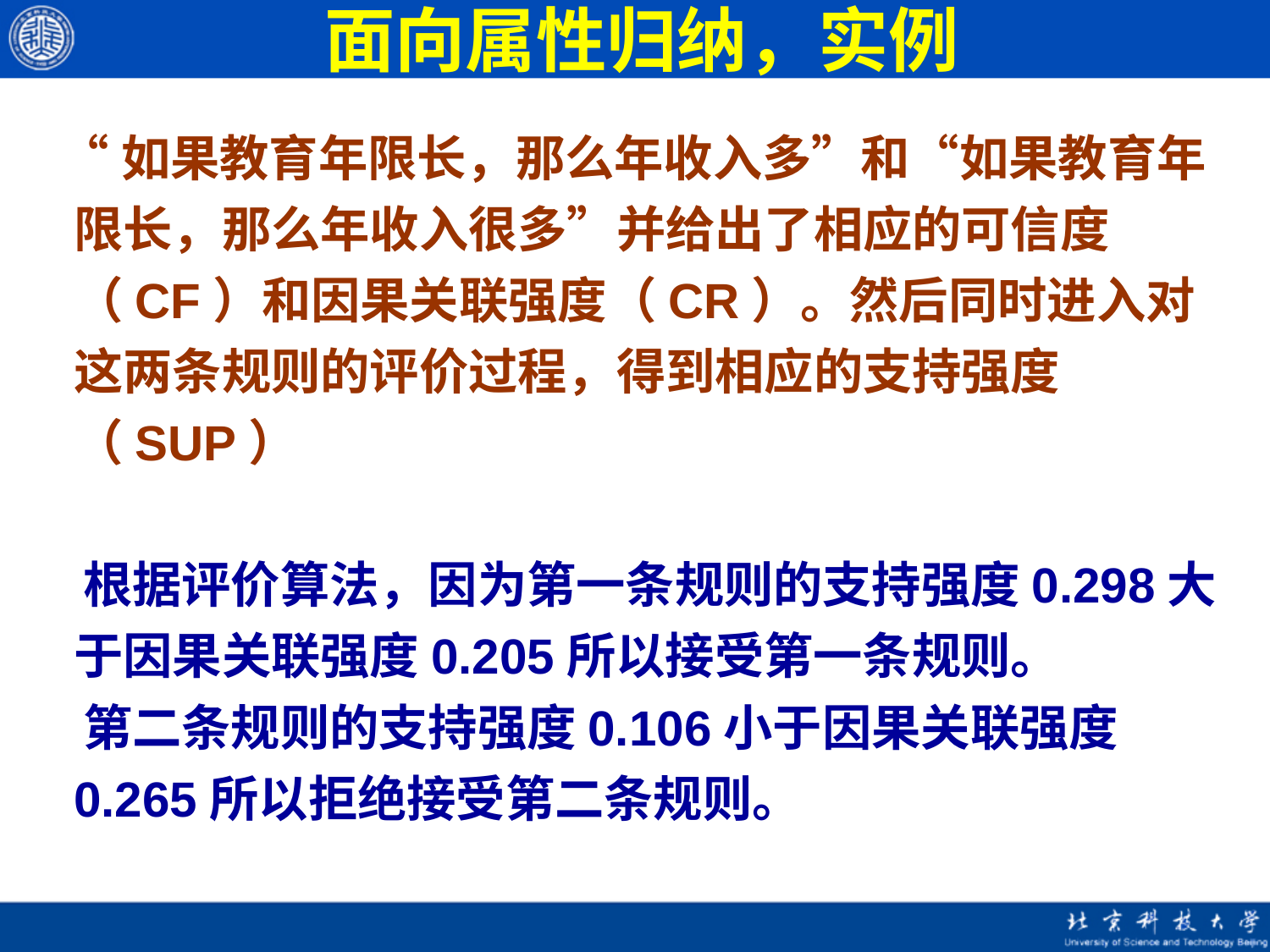

# 面向属性归纳，实例
   “如果教育年限长，那么年收入多”和“如果教育年限长，那么年收入很多”并给出了相应的可信度 （CF）和因果关联强度（CR）。然后同时进入对这两条规则的评价过程，得到相应的支持强度（SUP）

    根据评价算法，因为第一条规则的支持强度0.298大于因果关联强度0.205所以接受第一条规则。
    第二条规则的支持强度0.106小于因果关联强度0.265所以拒绝接受第二条规则。